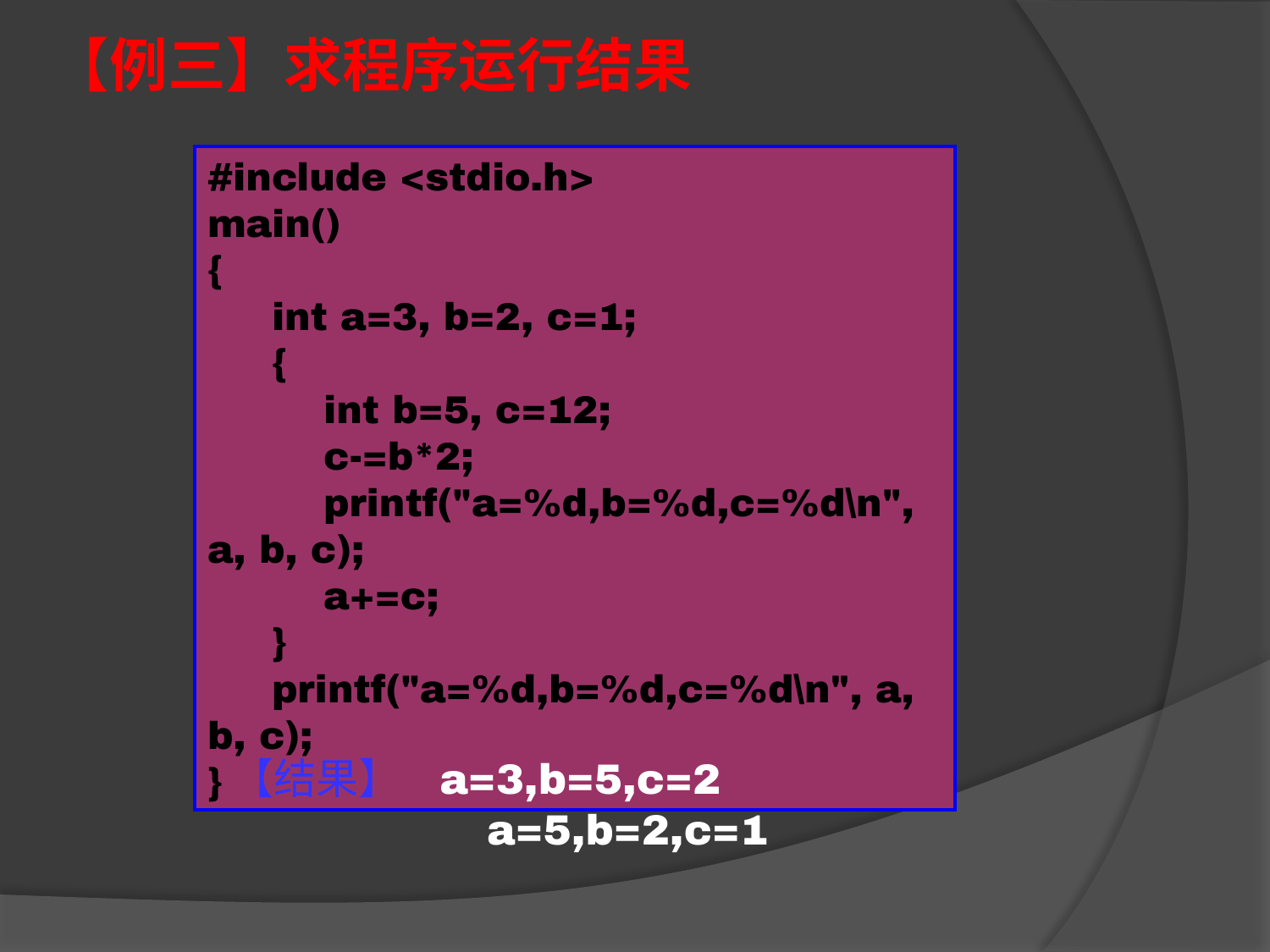

# 【例三】求程序运行结果
#include <stdio.h>
main()
{
     int a=3, b=2, c=1;
     {
         int b=5, c=12;
         c-=b*2;
         printf("a=%d,b=%d,c=%d\n", a, b, c);
         a+=c;
     }
     printf("a=%d,b=%d,c=%d\n", a, b, c);
}

【结果】   a=3,b=5,c=2
                  a=5,b=2,c=1